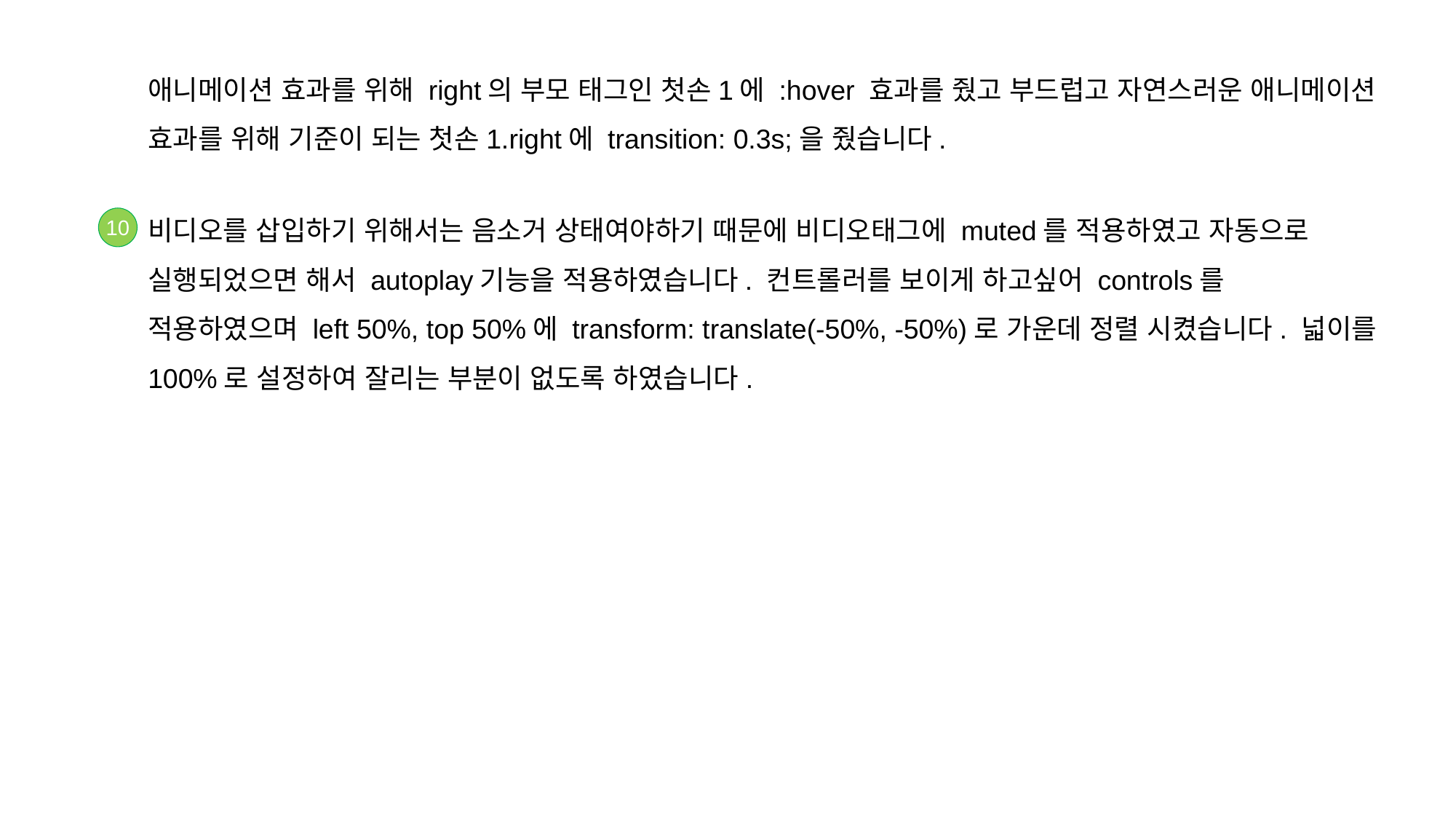

애니메이션 효과를 위해 right의 부모 태그인 첫손1에 :hover 효과를 줬고 부드럽고 자연스러운 애니메이션 효과를 위해 기준이 되는 첫손1.right에 transition: 0.3s;을 줬습니다.
비디오를 삽입하기 위해서는 음소거 상태여야하기 때문에 비디오태그에 muted를 적용하였고 자동으로 실행되었으면 해서 autoplay기능을 적용하였습니다. 컨트롤러를 보이게 하고싶어 controls를 적용하였으며 left 50%, top 50%에 transform: translate(-50%, -50%)로 가운데 정렬 시켰습니다. 넓이를 100%로 설정하여 잘리는 부분이 없도록 하였습니다.
10